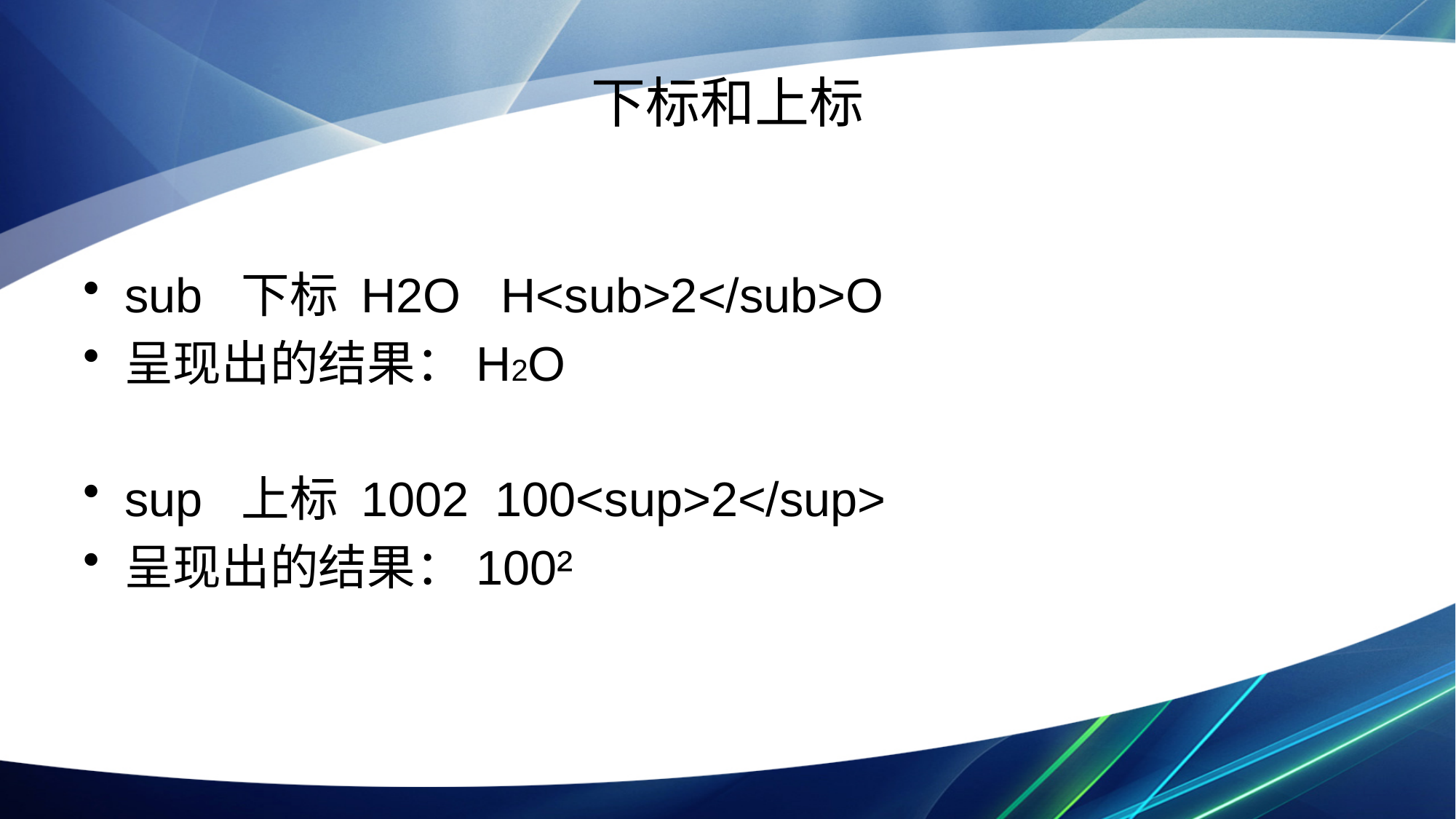

# 下标和上标

sub  下标 H2O   H<sub>2</sub>O
呈现出的结果：H2O

sup  上标 1002  100<sup>2</sup>
呈现出的结果：100²